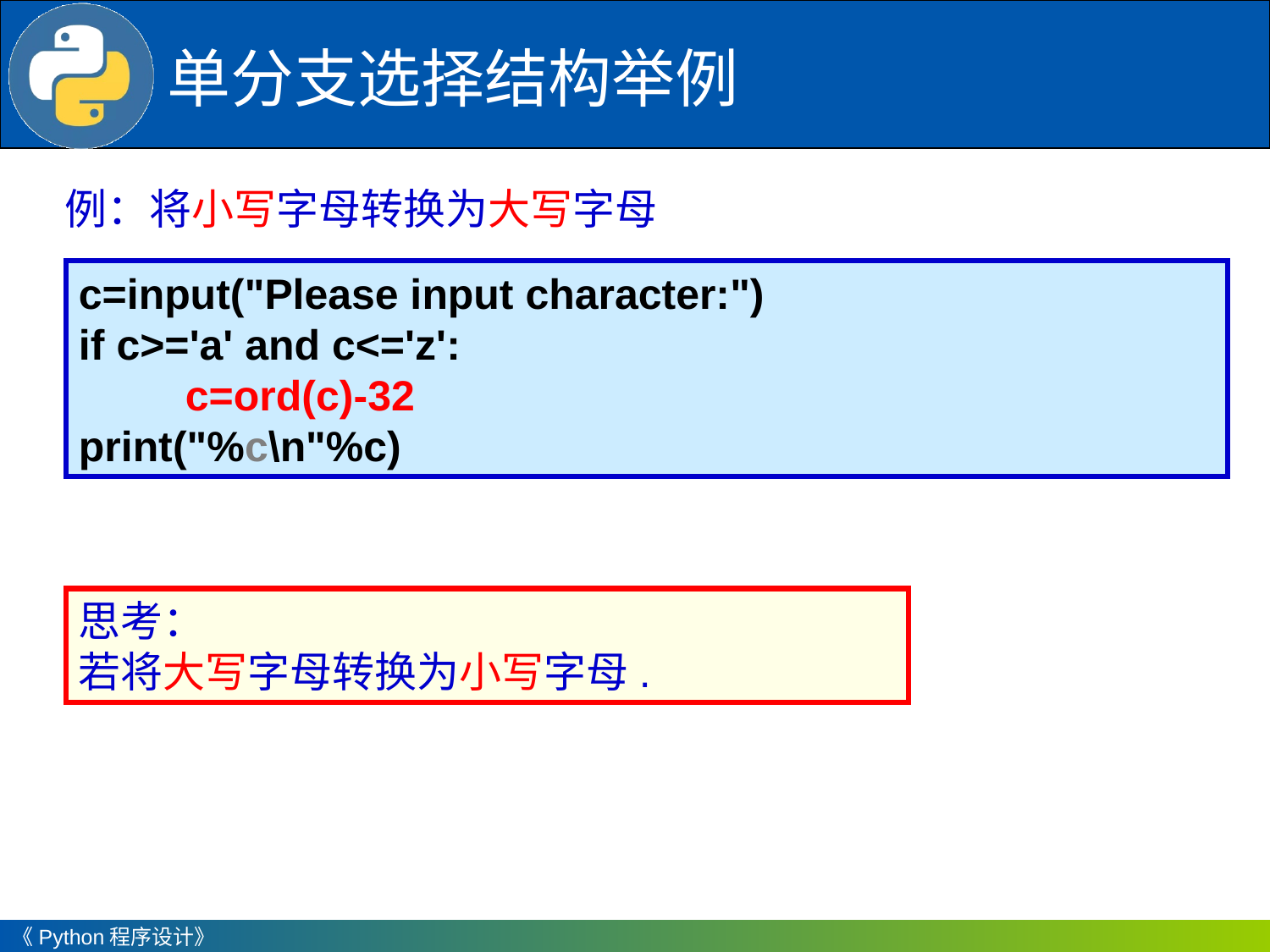

单分支选择结构举例
例：将小写字母转换为大写字母
c=input("Please input character:")
if c>='a' and c<='z':
         c=ord(c)-32
print("%c\n"%c)
思考：
若将大写字母转换为小写字母.